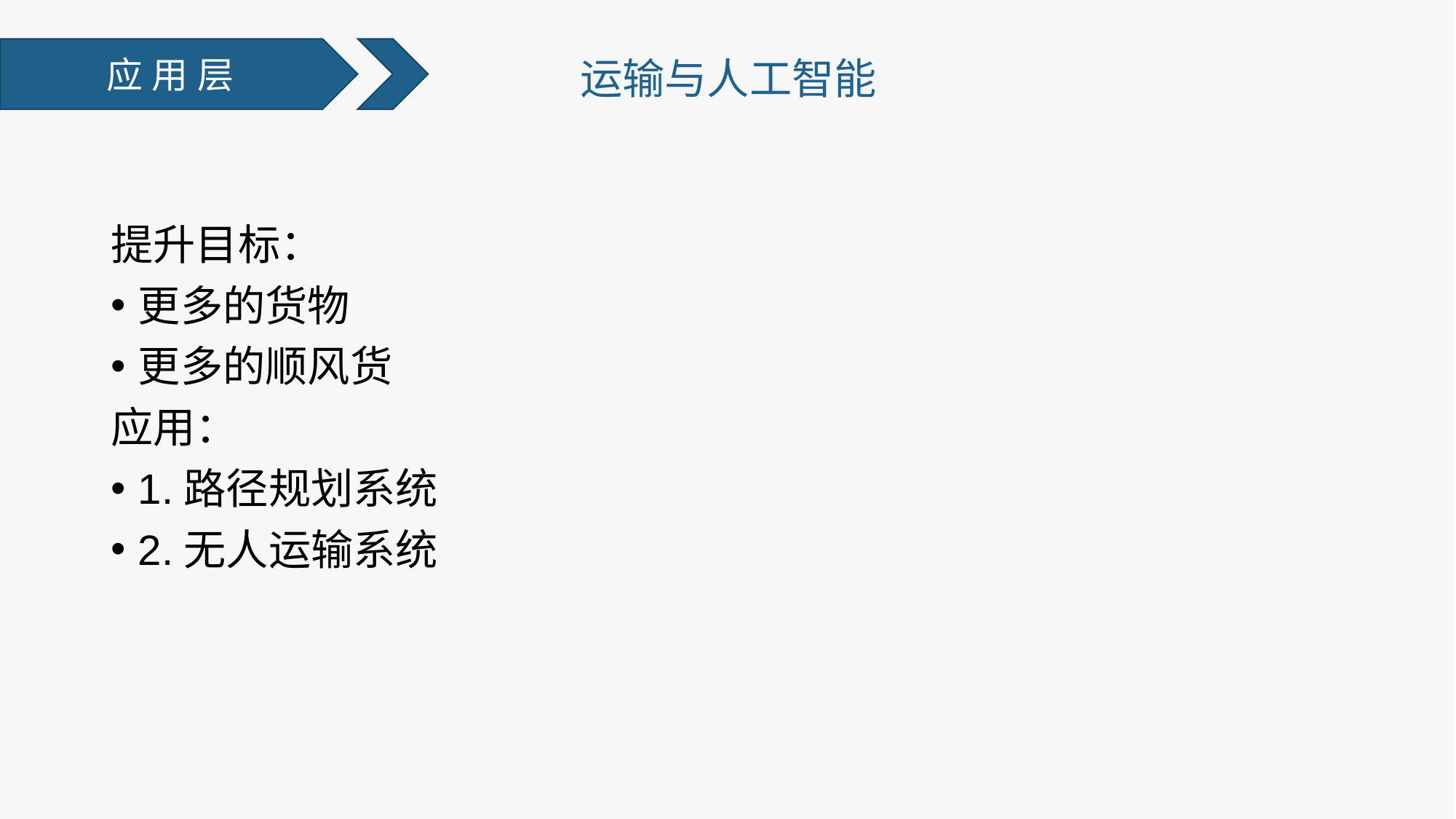

应用层

运输与人工智能
提升目标：
更多的货物
更多的顺风货
应用：
1.路径规划系统
2.无人运输系统